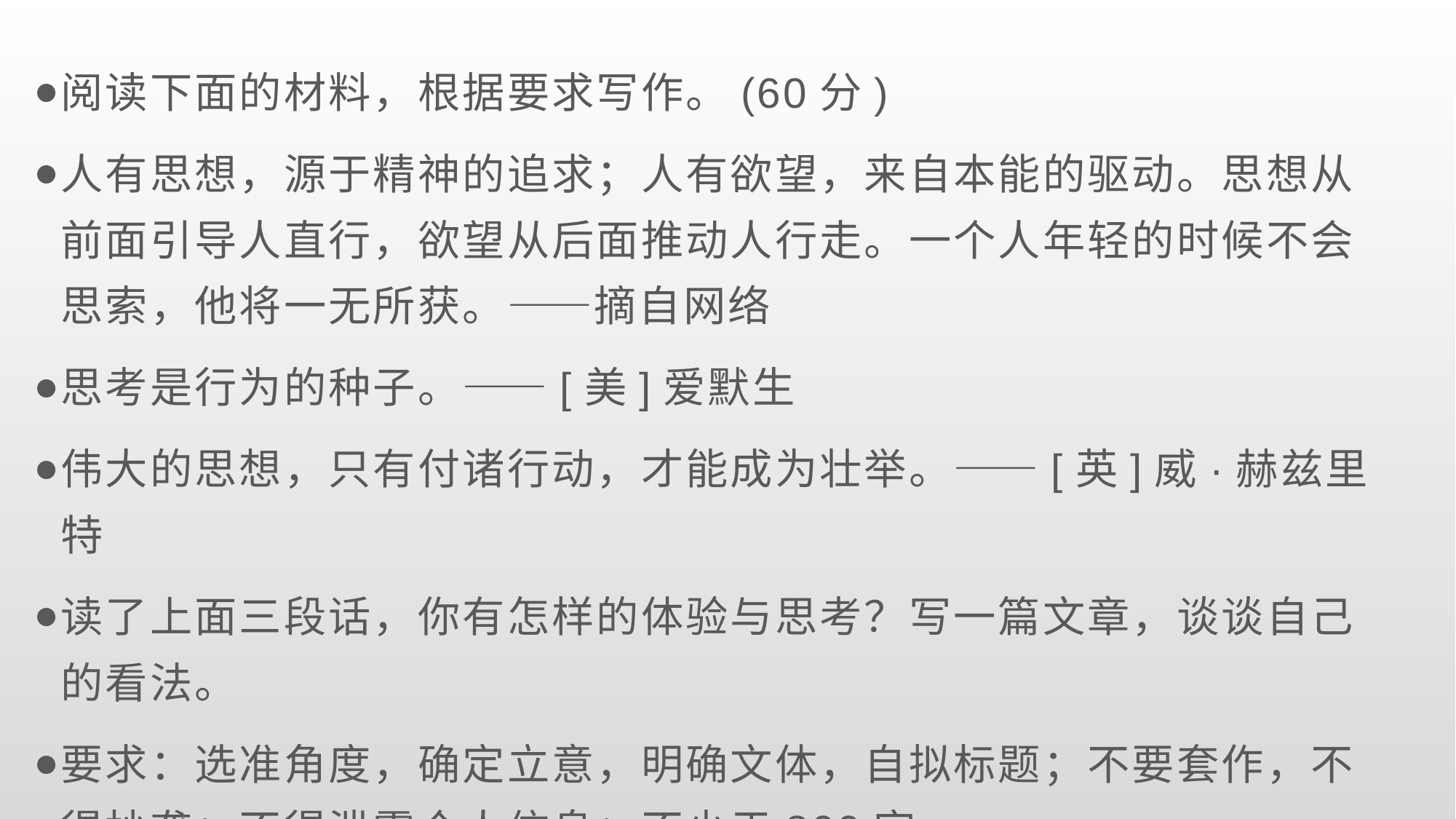

阅读下面的材料，根据要求写作。(60分)
人有思想，源于精神的追求；人有欲望，来自本能的驱动。思想从前面引导人直行，欲望从后面推动人行走。一个人年轻的时候不会思索，他将一无所获。——摘自网络
思考是行为的种子。——[美]爱默生
伟大的思想，只有付诸行动，才能成为壮举。——[英]威·赫兹里特
读了上面三段话，你有怎样的体验与思考？写一篇文章，谈谈自己的看法。
要求：选准角度，确定立意，明确文体，自拟标题；不要套作，不得抄袭；不得泄露个人信息；不少于800字。